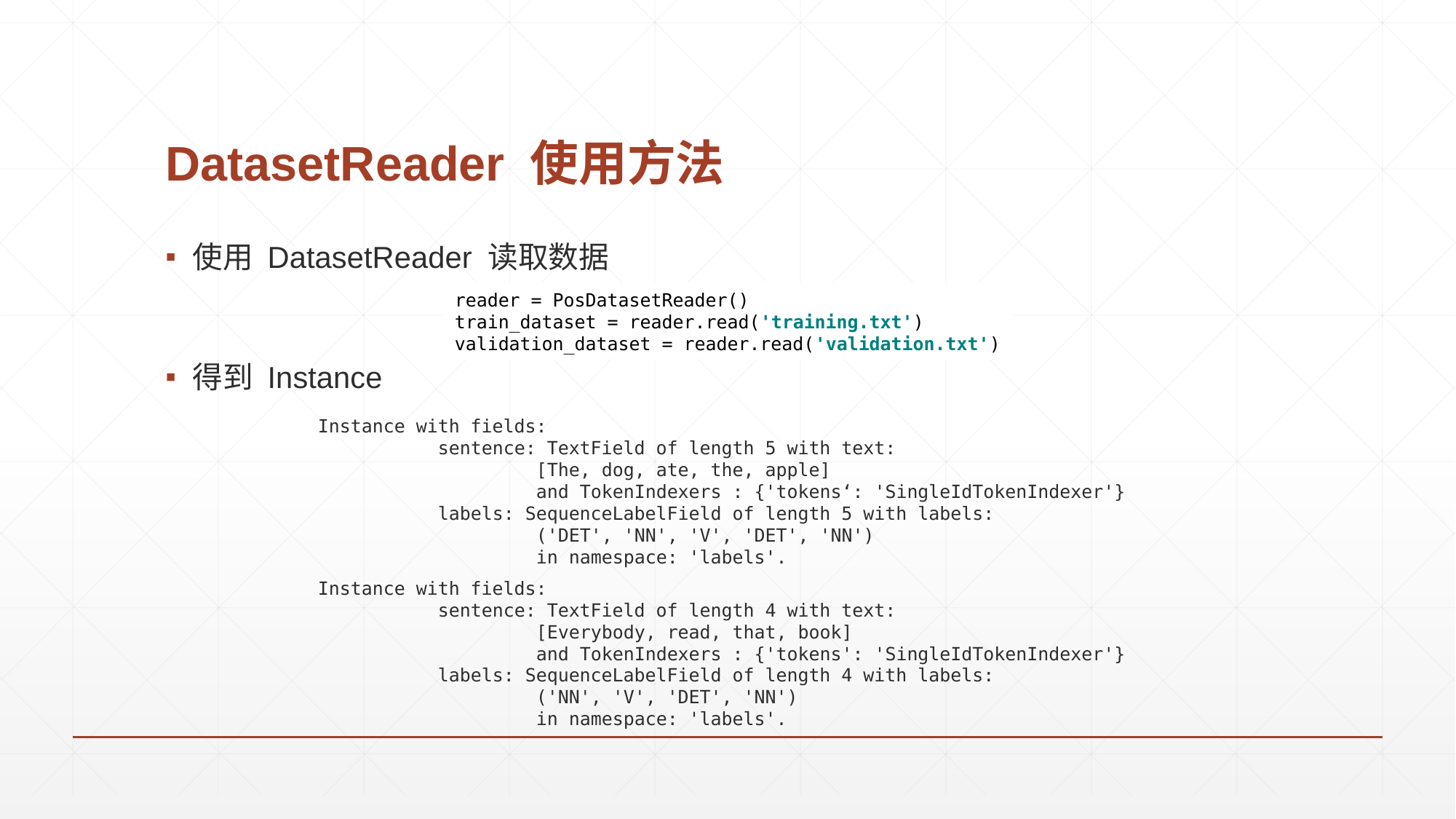

# DatasetReader 使用方法
使用 DatasetReader 读取数据

得到 Instance
reader = PosDatasetReader()
train_dataset = reader.read('training.txt')
validation_dataset = reader.read('validation.txt')
Instance with fields:
 	 sentence: TextField of length 5 with text:
 		[The, dog, ate, the, apple]
 		and TokenIndexers : {'tokens‘: 'SingleIdTokenIndexer'}
 	 labels: SequenceLabelField of length 5 with labels:
 		('DET', 'NN', 'V', 'DET', 'NN')
 		in namespace: 'labels'.
Instance with fields:
 	 sentence: TextField of length 4 with text:
 		[Everybody, read, that, book]
 		and TokenIndexers : {'tokens': 'SingleIdTokenIndexer'}
 	 labels: SequenceLabelField of length 4 with labels:
 		('NN', 'V', 'DET', 'NN')
 		in namespace: 'labels'.